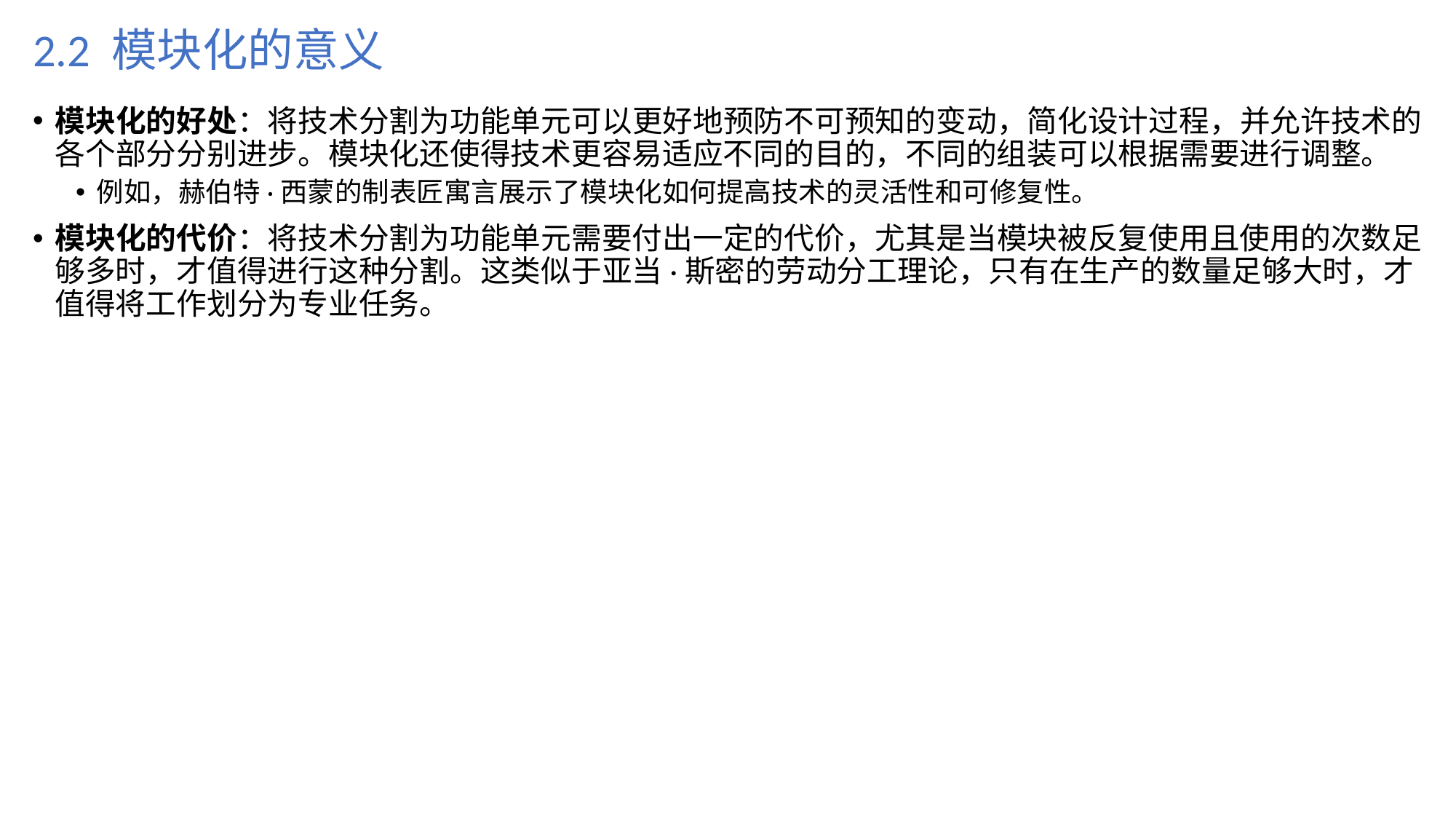

# 2.2 模块化的意义
模块化的好处：将技术分割为功能单元可以更好地预防不可预知的变动，简化设计过程，并允许技术的各个部分分别进步。模块化还使得技术更容易适应不同的目的，不同的组装可以根据需要进行调整。
例如，赫伯特·西蒙的制表匠寓言展示了模块化如何提高技术的灵活性和可修复性。
模块化的代价：将技术分割为功能单元需要付出一定的代价，尤其是当模块被反复使用且使用的次数足够多时，才值得进行这种分割。这类似于亚当·斯密的劳动分工理论，只有在生产的数量足够大时，才值得将工作划分为专业任务。